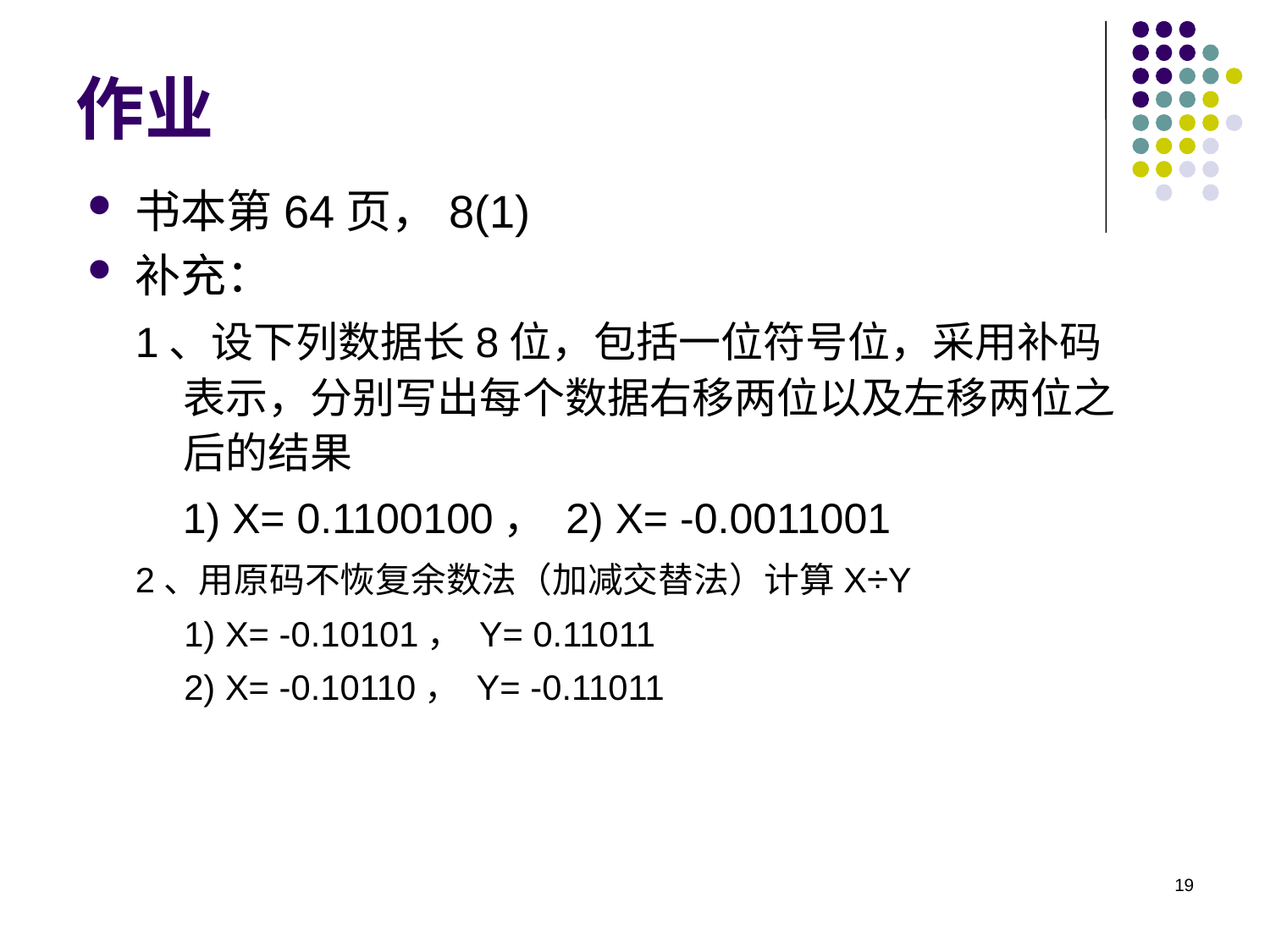

作业
书本第64页，8(1)
补充：
1、设下列数据长8位，包括一位符号位，采用补码表示，分别写出每个数据右移两位以及左移两位之后的结果
    1) X= 0.1100100， 2) X= -0.0011001
2、用原码不恢复余数法（加减交替法）计算X÷Y
     1) X= -0.10101， Y= 0.11011
     2) X= -0.10110， Y= -0.11011

19